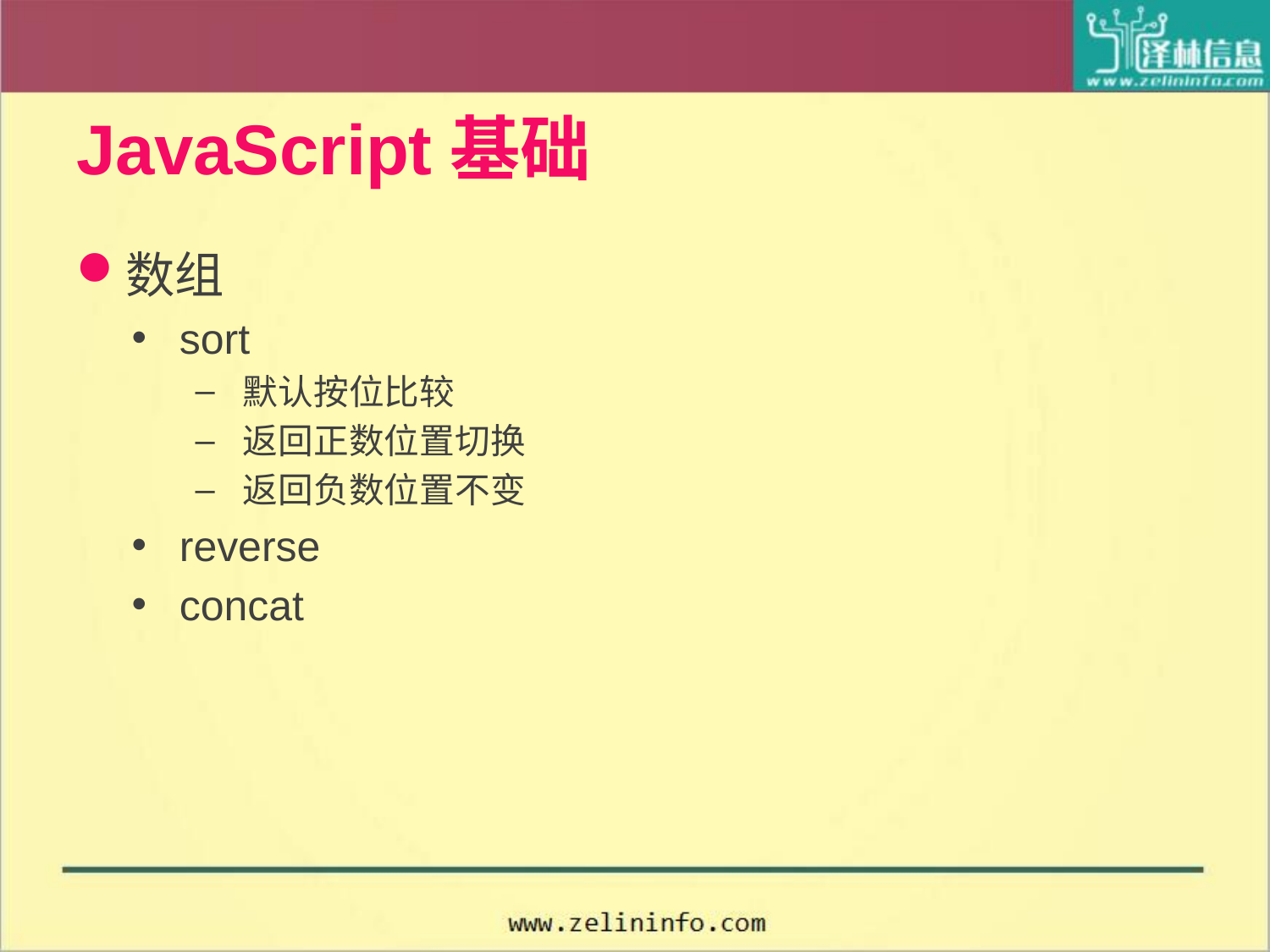

# JavaScript基础
数组
sort
默认按位比较
返回正数位置切换
返回负数位置不变
reverse
concat